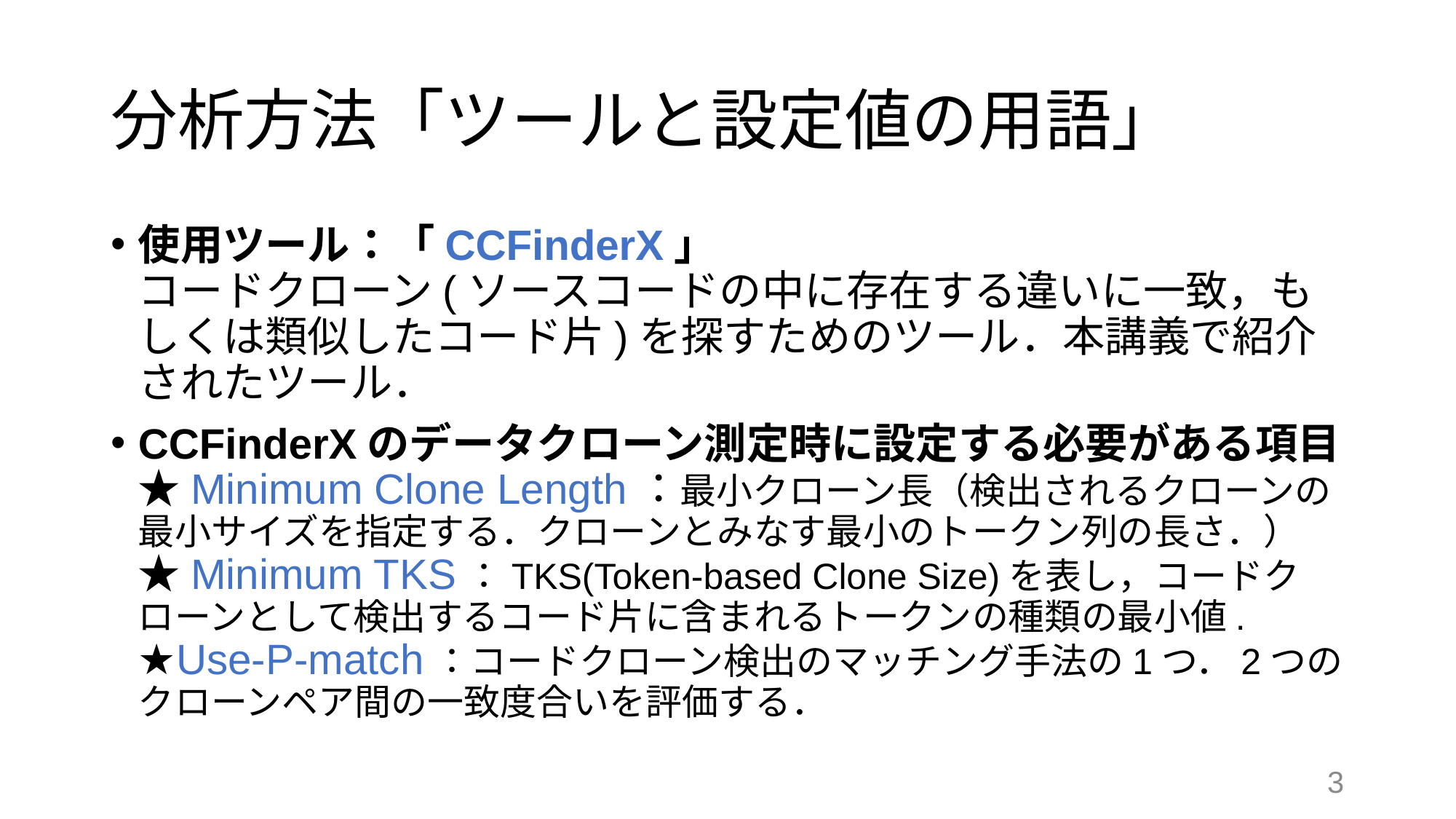

# 分析方法「ツールと設定値の用語」
使用ツール：「CCFinderX」
コードクローン(ソースコードの中に存在する違いに一致，もしくは類似したコード片)を探すためのツール．本講義で紹介されたツール．
CCFinderXのデータクローン測定時に設定する必要がある項目
★Minimum Clone Length：最小クローン長（検出されるクローンの最小サイズを指定する．クローンとみなす最小のトークン列の長さ．）
★Minimum TKS：TKS(Token-based Clone Size)を表し，コードクローンとして検出するコード片に含まれるトークンの種類の最小値.
★Use-P-match：コードクローン検出のマッチング手法の1つ．2つのクローンペア間の一致度合いを評価する．
3